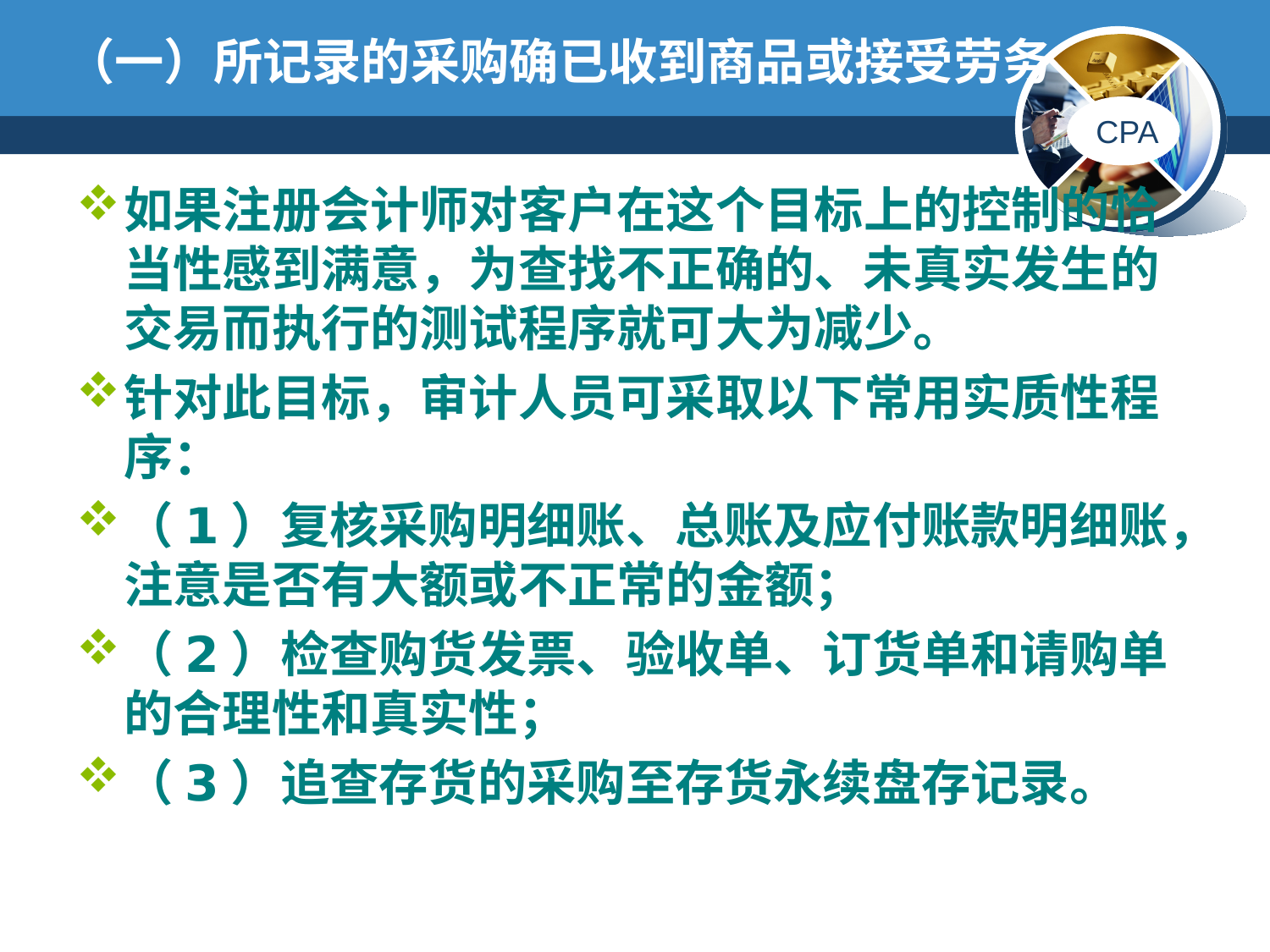

# （一）所记录的采购确已收到商品或接受劳务
如果注册会计师对客户在这个目标上的控制的恰当性感到满意，为查找不正确的、未真实发生的交易而执行的测试程序就可大为减少。
针对此目标，审计人员可采取以下常用实质性程序：
（1）复核采购明细账、总账及应付账款明细账，注意是否有大额或不正常的金额；
（2）检查购货发票、验收单、订货单和请购单的合理性和真实性；
（3）追查存货的采购至存货永续盘存记录。